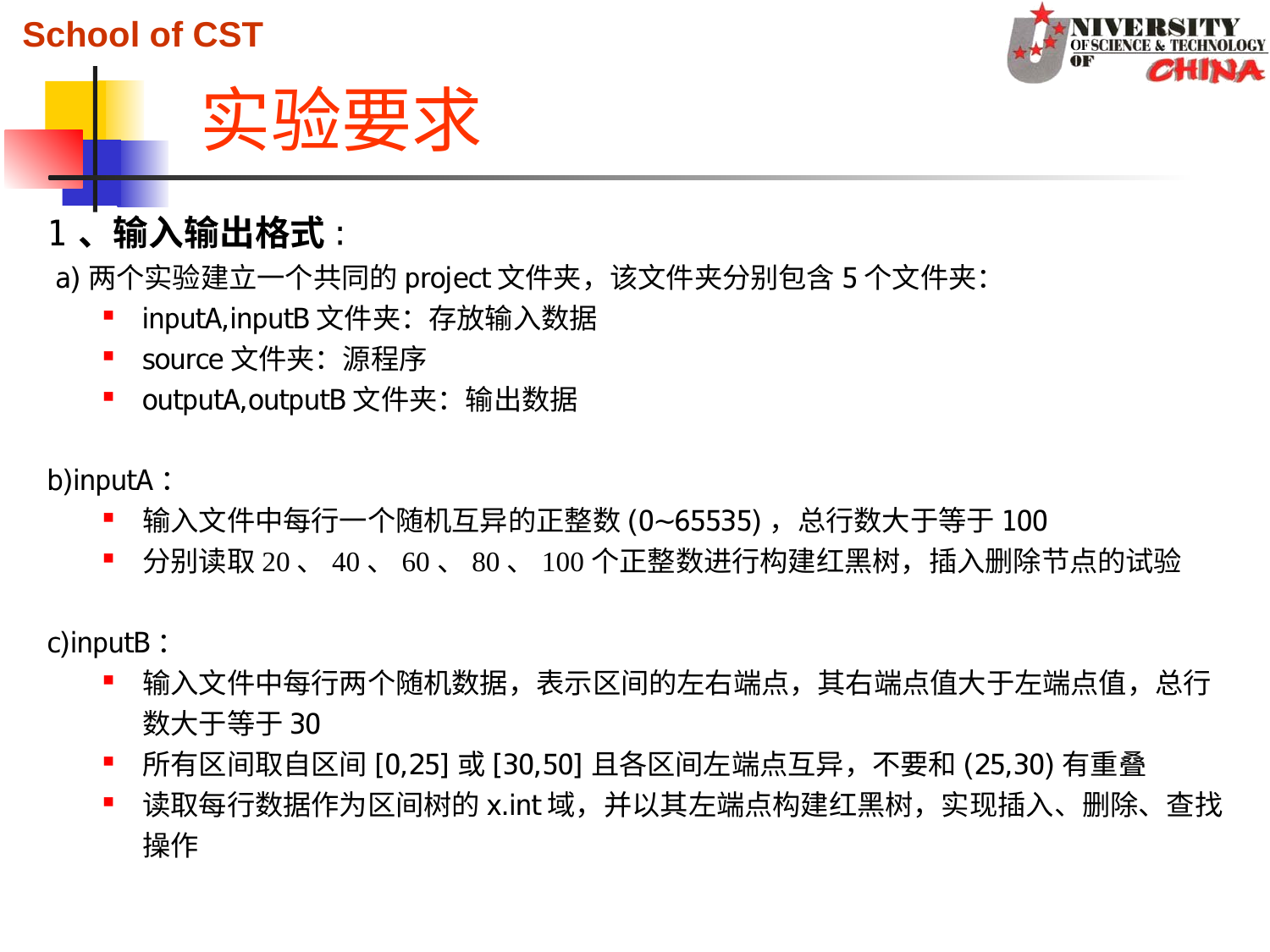

# 实验要求
1、输入输出格式:
 a)两个实验建立一个共同的project文件夹，该文件夹分别包含5个文件夹：
inputA,inputB文件夹：存放输入数据
source文件夹：源程序
outputA,outputB文件夹：输出数据

b)inputA：
输入文件中每行一个随机互异的正整数(0~65535)，总行数大于等于100
分别读取20、40、60、80、100个正整数进行构建红黑树，插入删除节点的试验

c)inputB：
输入文件中每行两个随机数据，表示区间的左右端点，其右端点值大于左端点值，总行数大于等于30
所有区间取自区间[0,25]或[30,50]且各区间左端点互异，不要和(25,30)有重叠
读取每行数据作为区间树的x.int域，并以其左端点构建红黑树，实现插入、删除、查找操作